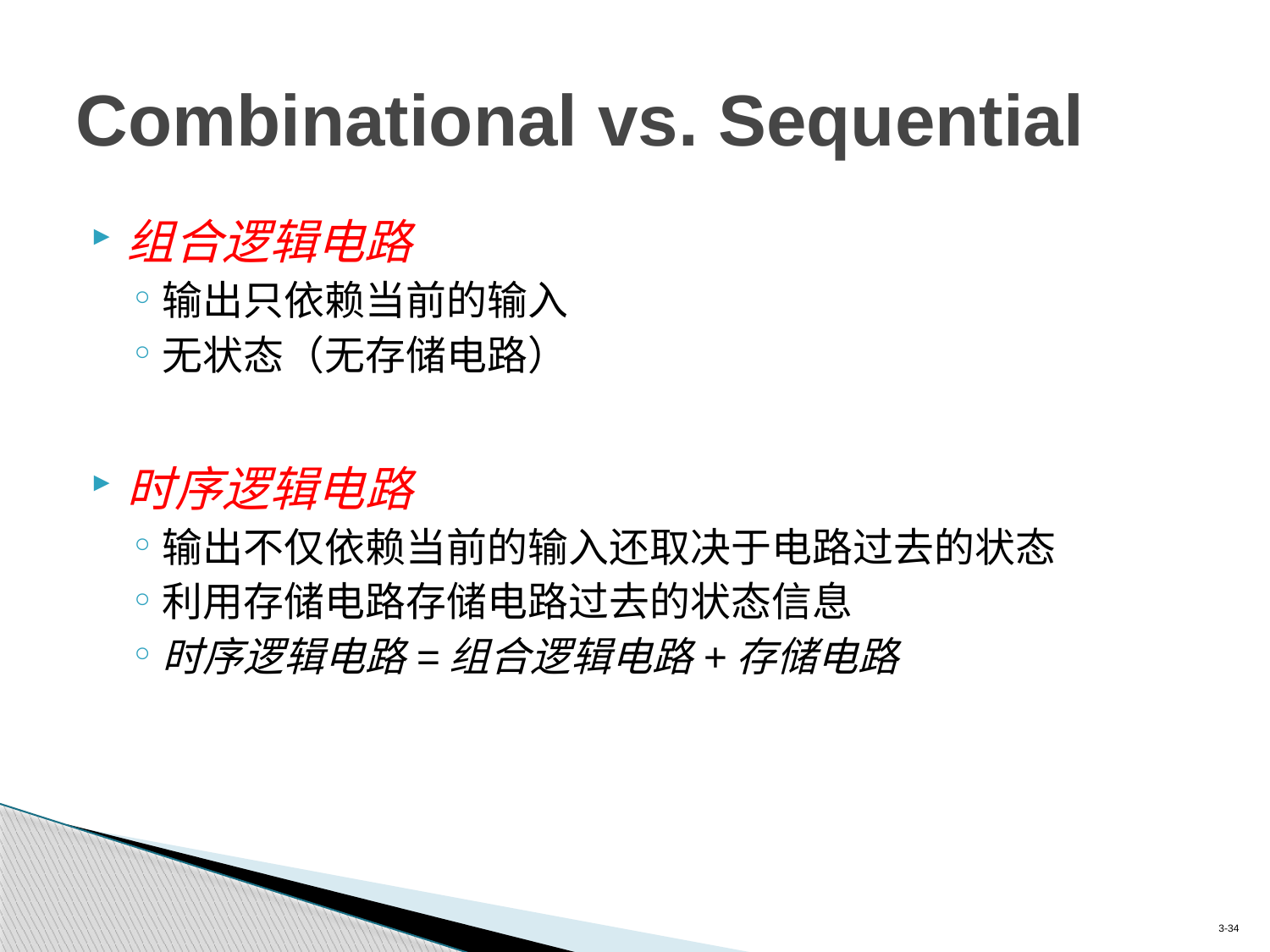

# Combinational vs. Sequential
组合逻辑电路
输出只依赖当前的输入
无状态（无存储电路）

时序逻辑电路
输出不仅依赖当前的输入还取决于电路过去的状态
利用存储电路存储电路过去的状态信息
时序逻辑电路=组合逻辑电路+存储电路
3-34